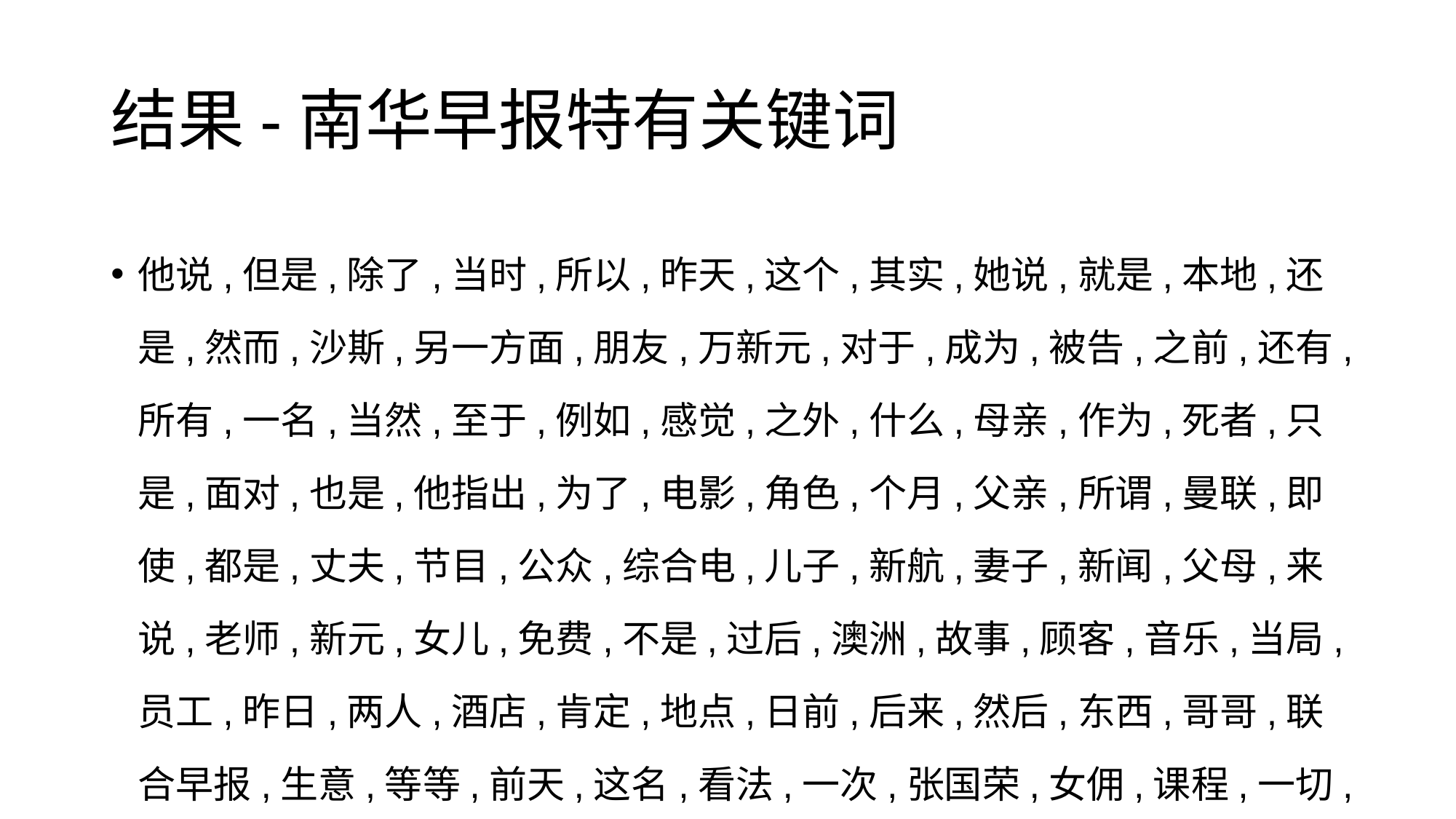

# 结果-南华早报特有关键词
他说,但是,除了,当时,所以,昨天,这个,其实,她说,就是,本地,还是,然而,沙斯,另一方面,朋友,万新元,对于,成为,被告,之前,还有,所有,一名,当然,至于,例如,感觉,之外,什么,母亲,作为,死者,只是,面对,也是,他指出,为了,电影,角色,个月,父亲,所谓,曼联,即使,都是,丈夫,节目,公众,综合电,儿子,新航,妻子,新闻,父母,来说,老师,新元,女儿,免费,不是,过后,澳洲,故事,顾客,音乐,当局,员工,昨日,两人,酒店,肯定,地点,日前,后来,然后,东西,哥哥,联合早报,生意,等等,前天,这名,看法,一次,张国荣,女佣,课程,一切,做法,手机,马国,反应,事情,妈妈,突然,大约,昨晚,读者,两个